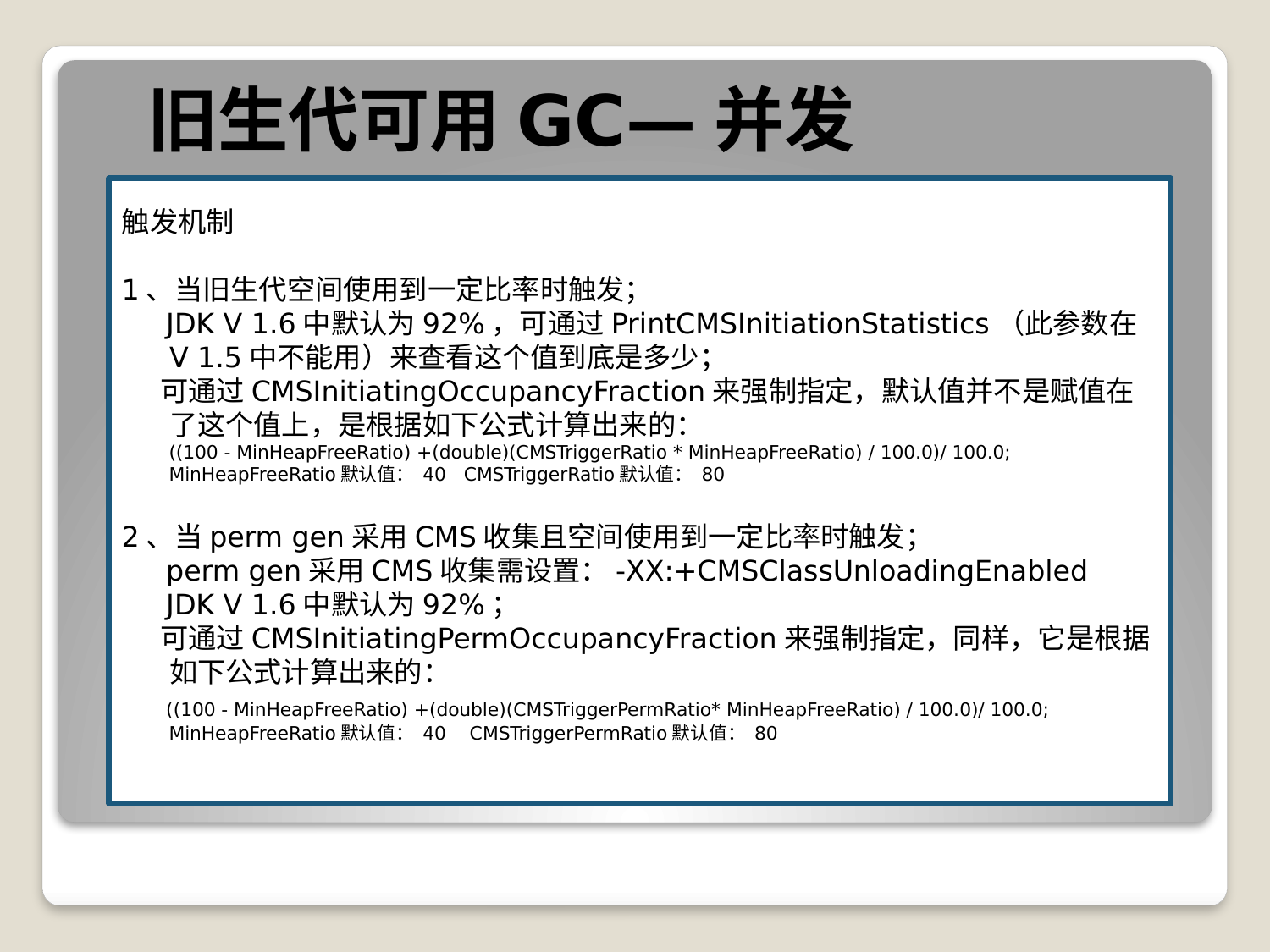

旧生代可用GC—并发
触发机制

1、当旧生代空间使用到一定比率时触发；
     JDK V 1.6中默认为92%，可通过PrintCMSInitiationStatistics（此参数在V 1.5中不能用）来查看这个值到底是多少；
     可通过CMSInitiatingOccupancyFraction来强制指定，默认值并不是赋值在了这个值上，是根据如下公式计算出来的：
        ((100 - MinHeapFreeRatio) +(double)(CMSTriggerRatio * MinHeapFreeRatio) / 100.0)/ 100.0;
        MinHeapFreeRatio默认值： 40   CMSTriggerRatio默认值： 80

2、当perm gen采用CMS收集且空间使用到一定比率时触发；
     perm gen采用CMS收集需设置：-XX:+CMSClassUnloadingEnabled
     JDK V 1.6中默认为92%；
     可通过CMSInitiatingPermOccupancyFraction来强制指定，同样，它是根据如下公式计算出来的：
     ((100 - MinHeapFreeRatio) +(double)(CMSTriggerPermRatio* MinHeapFreeRatio) / 100.0)/ 100.0;
        MinHeapFreeRatio默认值： 40    CMSTriggerPermRatio默认值： 80